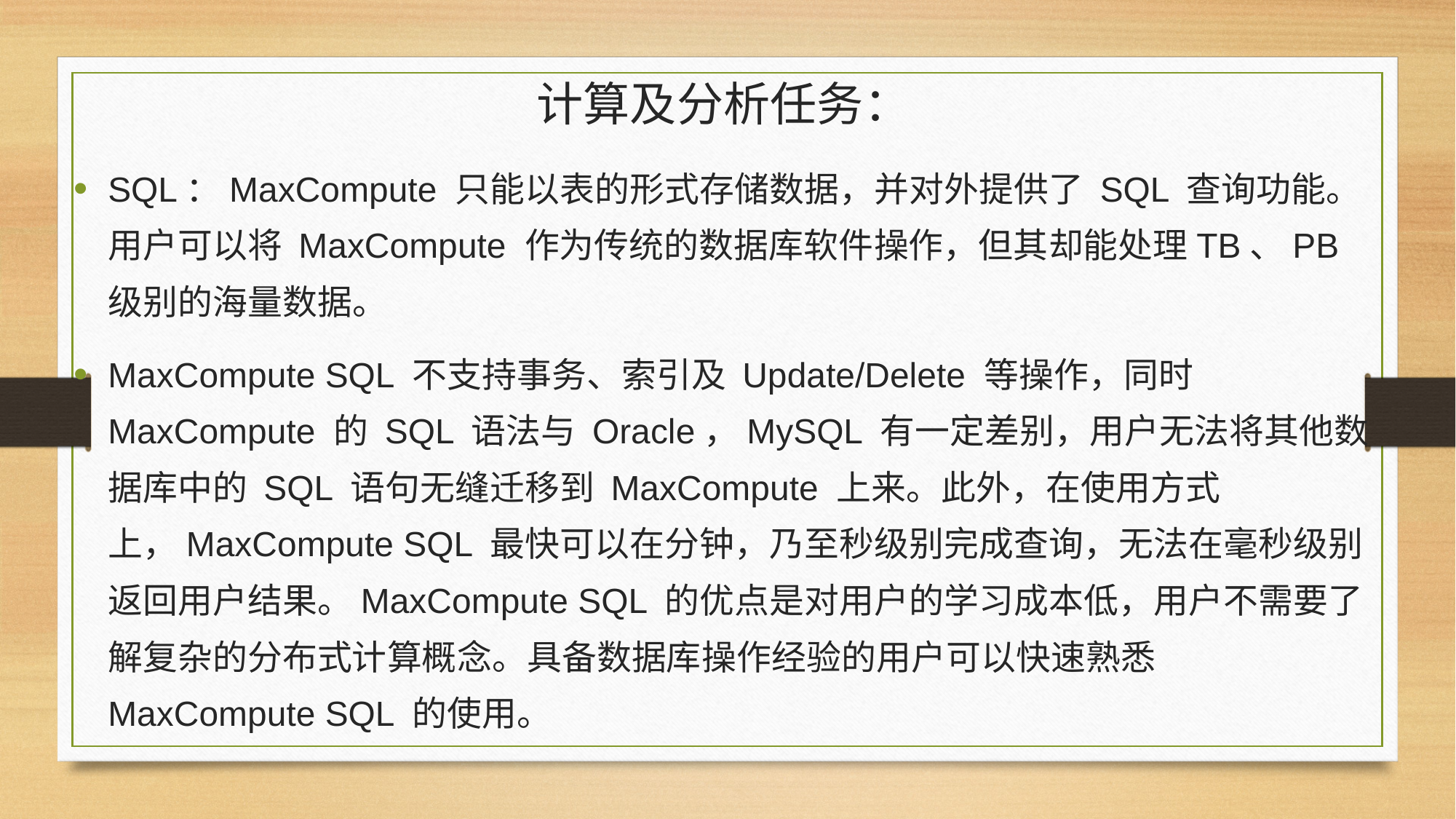

# 计算及分析任务：
SQL：MaxCompute 只能以表的形式存储数据，并对外提供了 SQL 查询功能。用户可以将 MaxCompute 作为传统的数据库软件操作，但其却能处理TB、PB级别的海量数据。
MaxCompute SQL 不支持事务、索引及 Update/Delete 等操作，同时 MaxCompute 的 SQL 语法与 Oracle，MySQL 有一定差别，用户无法将其他数据库中的 SQL 语句无缝迁移到 MaxCompute 上来。此外，在使用方式上，MaxCompute SQL 最快可以在分钟，乃至秒级别完成查询，无法在毫秒级别返回用户结果。MaxCompute SQL 的优点是对用户的学习成本低，用户不需要了解复杂的分布式计算概念。具备数据库操作经验的用户可以快速熟悉 MaxCompute SQL 的使用。